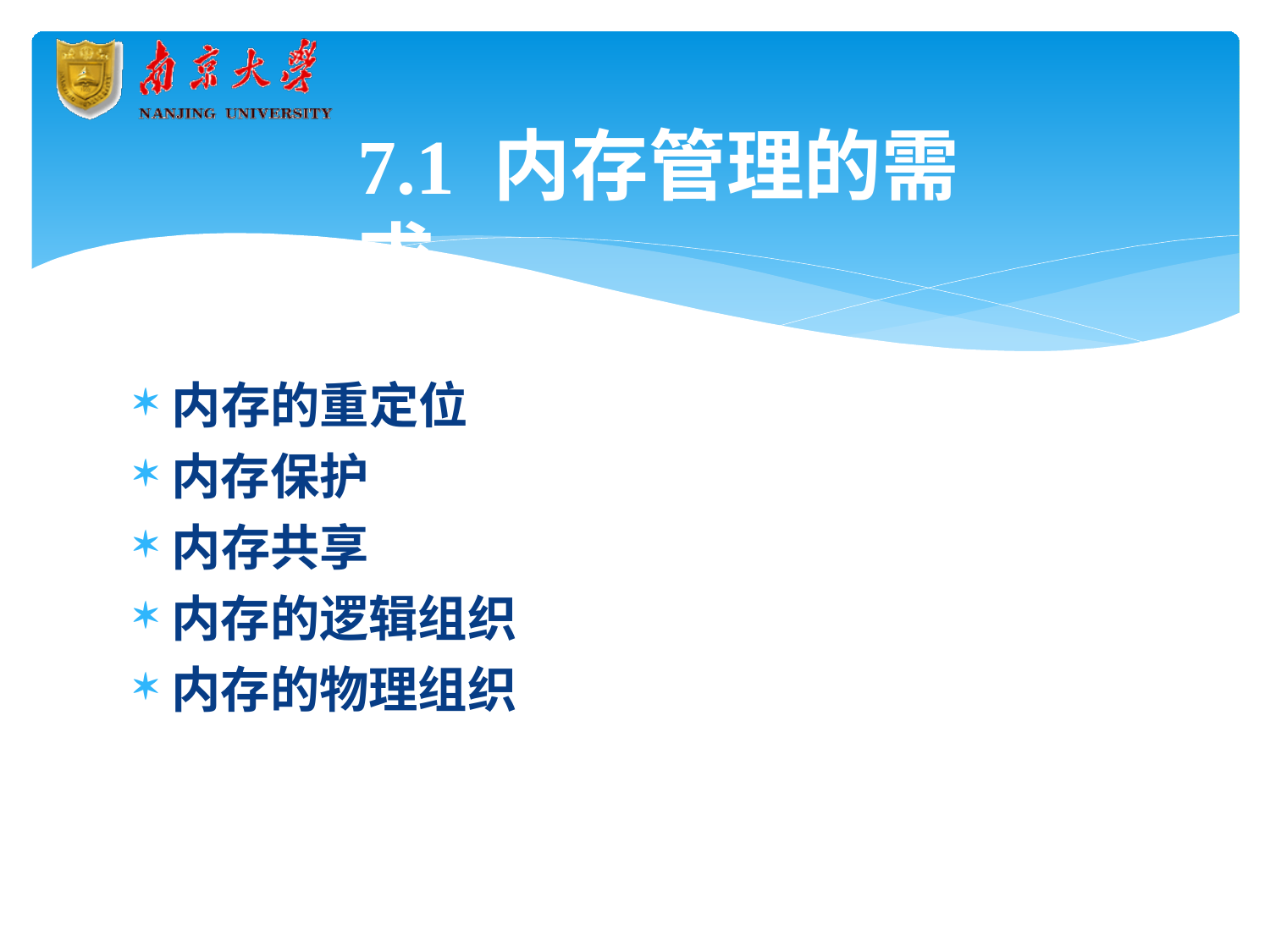

# 7.1 内存管理的需求
内存的重定位
内存保护
内存共享
内存的逻辑组织
内存的物理组织